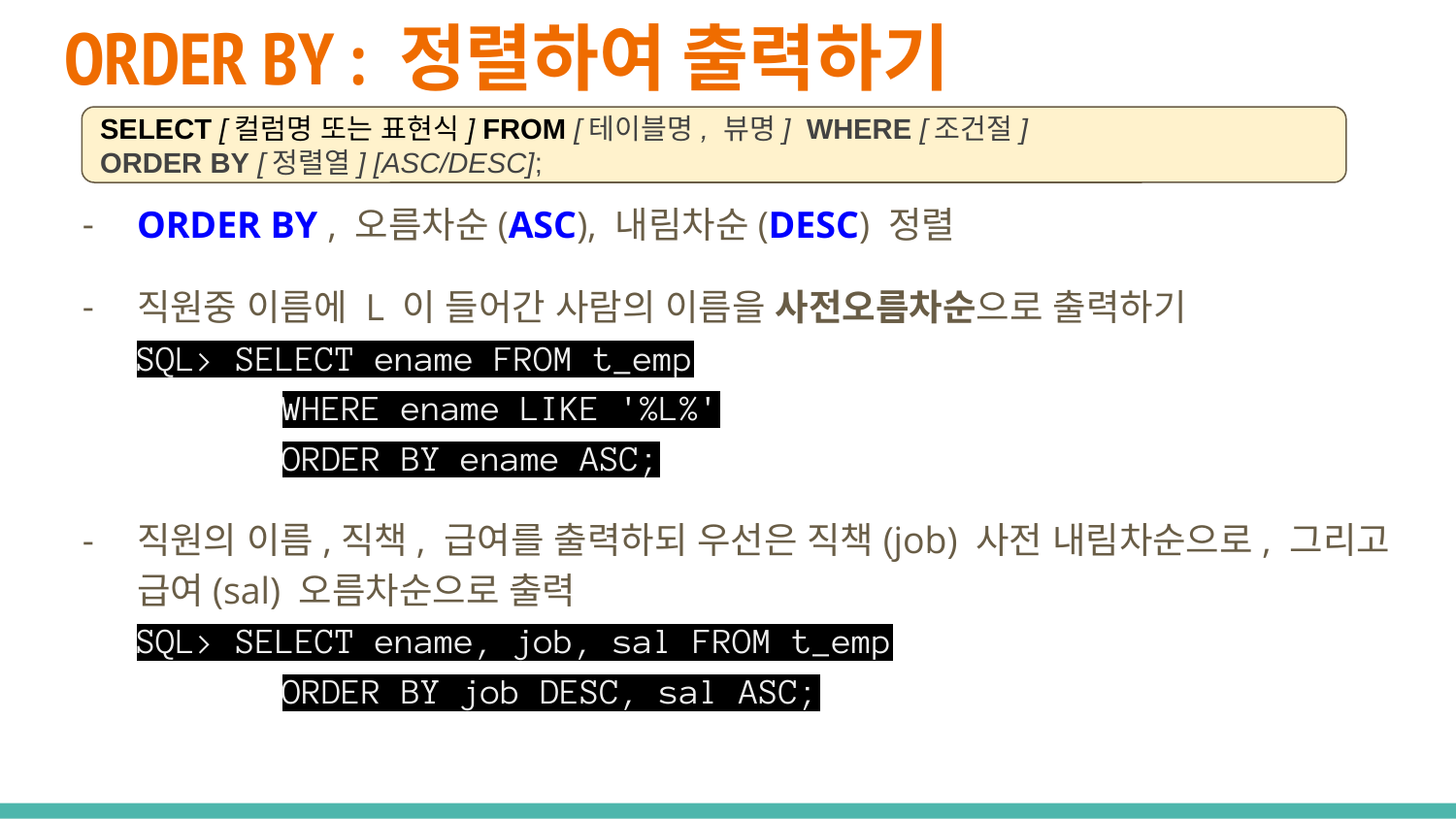

# ORDER BY : 정렬하여 출력하기

ORDER BY , 오름차순(ASC), 내림차순(DESC) 정렬
직원중 이름에 L 이 들어간 사람의 이름을 사전오름차순으로 출력하기
SQL> SELECT ename FROM t_emp
	WHERE ename LIKE '%L%'
	ORDER BY ename ASC;
직원의 이름,직책, 급여를 출력하되 우선은 직책(job) 사전 내림차순으로, 그리고 급여(sal) 오름차순으로 출력
SQL> SELECT ename, job, sal FROM t_emp
	ORDER BY job DESC, sal ASC;
SELECT [컬럼명 또는 표현식] FROM [테이블명, 뷰명]  WHERE [조건절]
ORDER BY [정렬열] [ASC/DESC];